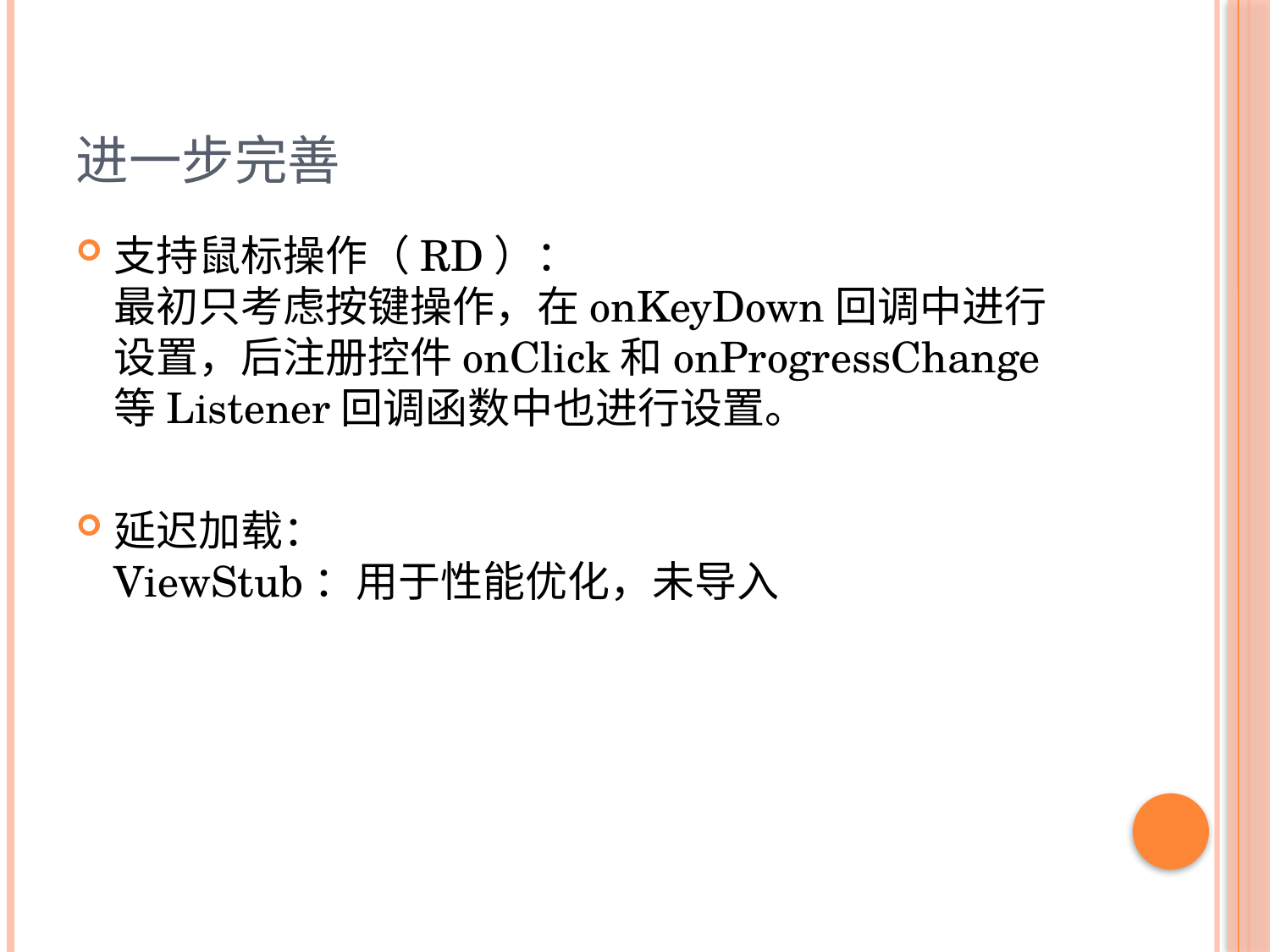

# 进一步完善
支持鼠标操作（RD）：
最初只考虑按键操作，在onKeyDown回调中进行设置，后注册控件onClick和onProgressChange等Listener回调函数中也进行设置。

延迟加载：
ViewStub：用于性能优化，未导入